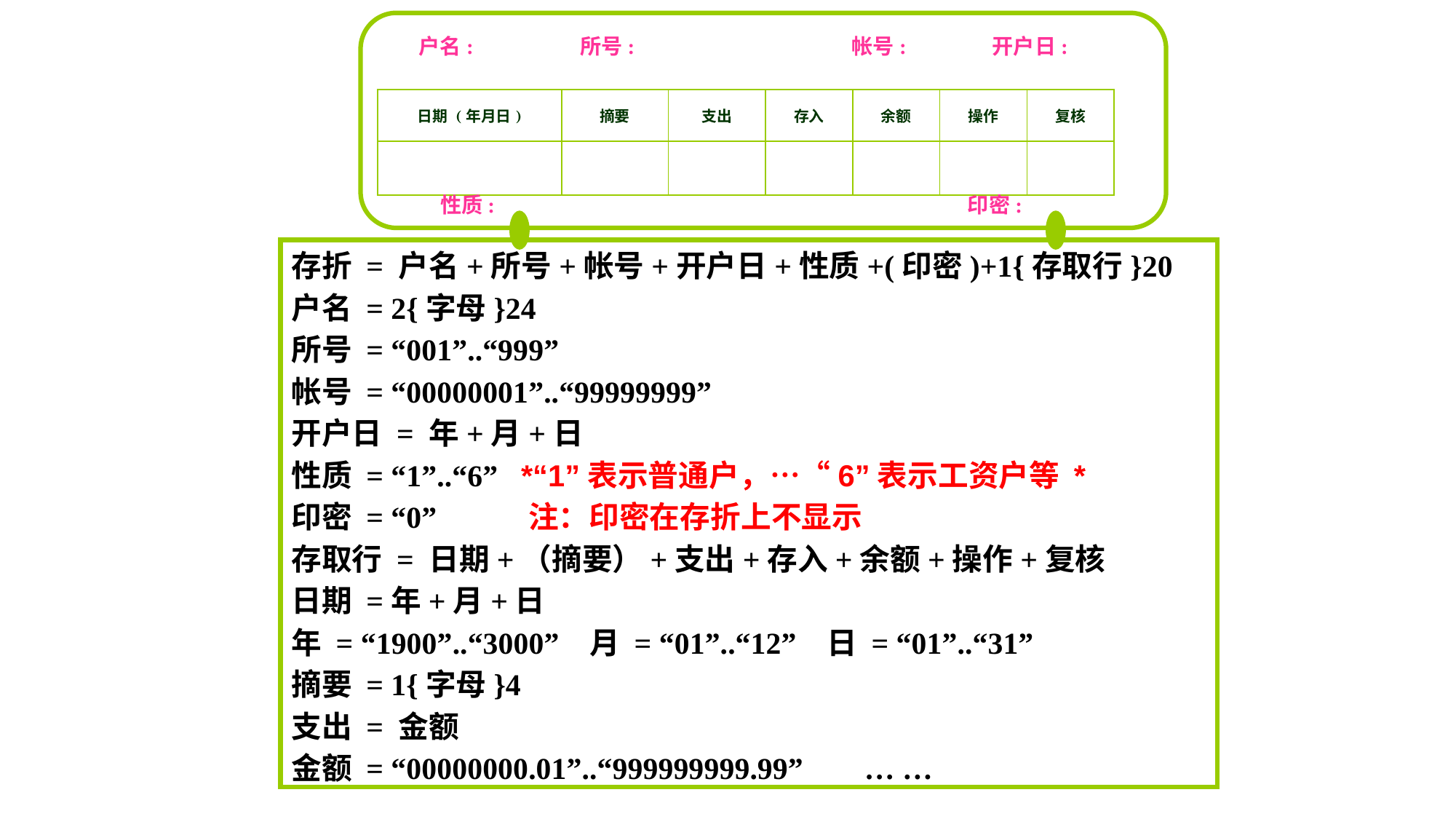

户名:
所号:
帐号:
开户日:
性质:
印密:
| 日期 (年月日) | 摘要 | 支出 | 存入 | 余额 | 操作 | 复核 |
| --- | --- | --- | --- | --- | --- | --- |
|  |  |  |  |  |  |  |

存折 = 户名+所号+帐号+开户日+性质+(印密)+1{存取行}20
户名 = 2{字母}24
所号 = “001”..“999”
帐号 = “00000001”..“99999999”
开户日 = 年+月+日
性质 = “1”..“6”   *“1”表示普通户，…“6”表示工资户等 *
印密 = “0”           注：印密在存折上不显示
存取行 = 日期+（摘要）+支出+存入+余额+操作+复核
日期 =年+月+日
年 = “1900”..“3000”   月 = “01”..“12”   日 = “01”..“31”
摘要 = 1{字母}4
支出 = 金额
金额 = “00000000.01”..“999999999.99”        … …